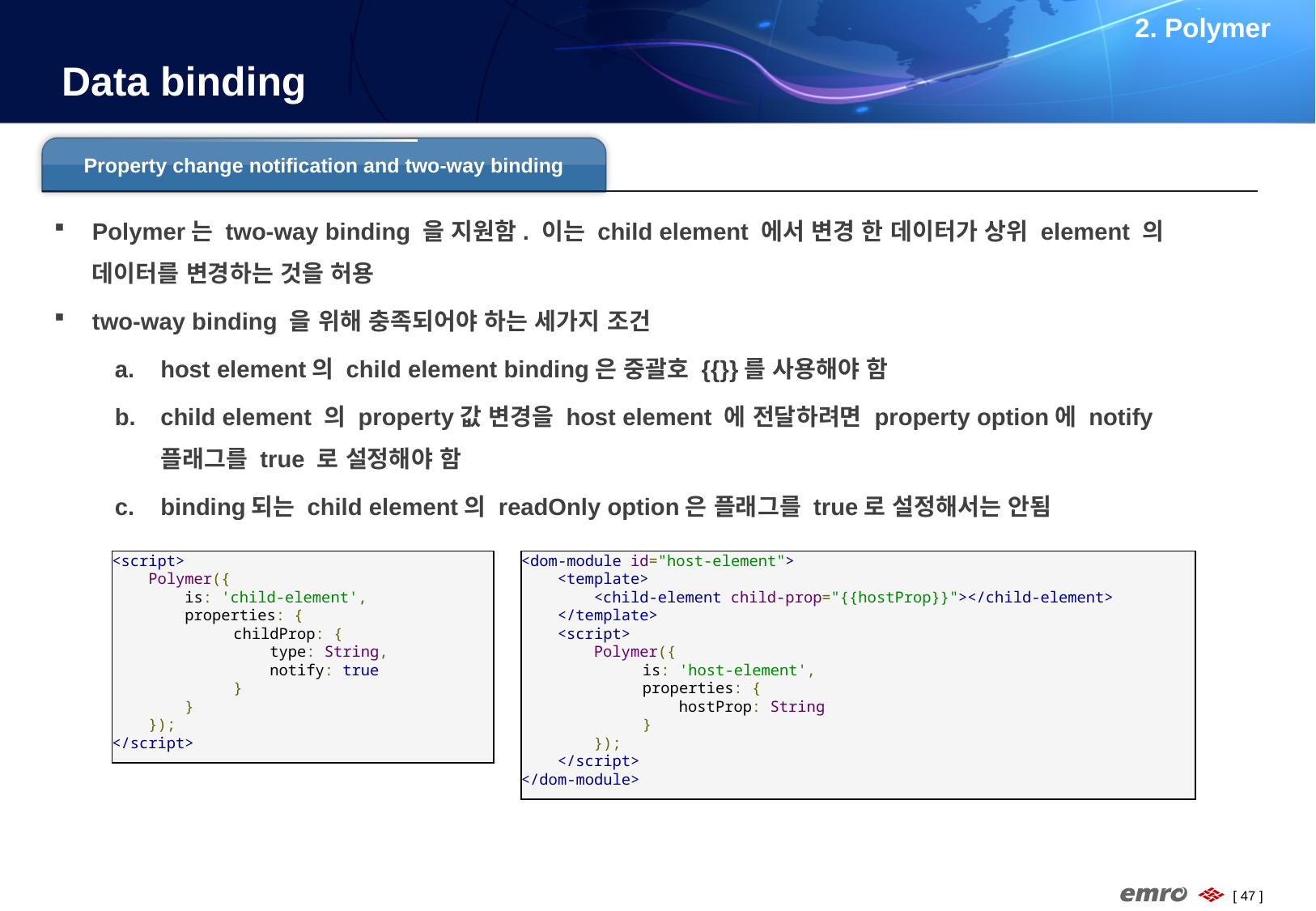

2. Polymer
# Data binding

Property change notification and two-way binding
Polymer는 two-way binding 을 지원함. 이는 child element 에서 변경 한 데이터가 상위 element 의 데이터를 변경하는 것을 허용
two-way binding 을 위해 충족되어야 하는 세가지 조건
host element의 child element binding은 중괄호 {{}}를 사용해야 함
child element 의 property값 변경을 host element 에 전달하려면 property option에 notify 플래그를 true 로 설정해야 함
binding되는 child element의 readOnly option은 플래그를 true로 설정해서는 안됨
<dom-module id="host-element">
    <template>
        <child-element child-prop="{{hostProp}}"></child-element>
    </template>
    <script>
        Polymer({
	is: 'host-element',
	properties: {
	    hostProp: String
	}
        });
    </script>
</dom-module>
<script>
    Polymer({
        is: 'child-element',
        properties: {
	childProp: {
	    type: String,
	    notify: true
	}
        }
    });
</script>